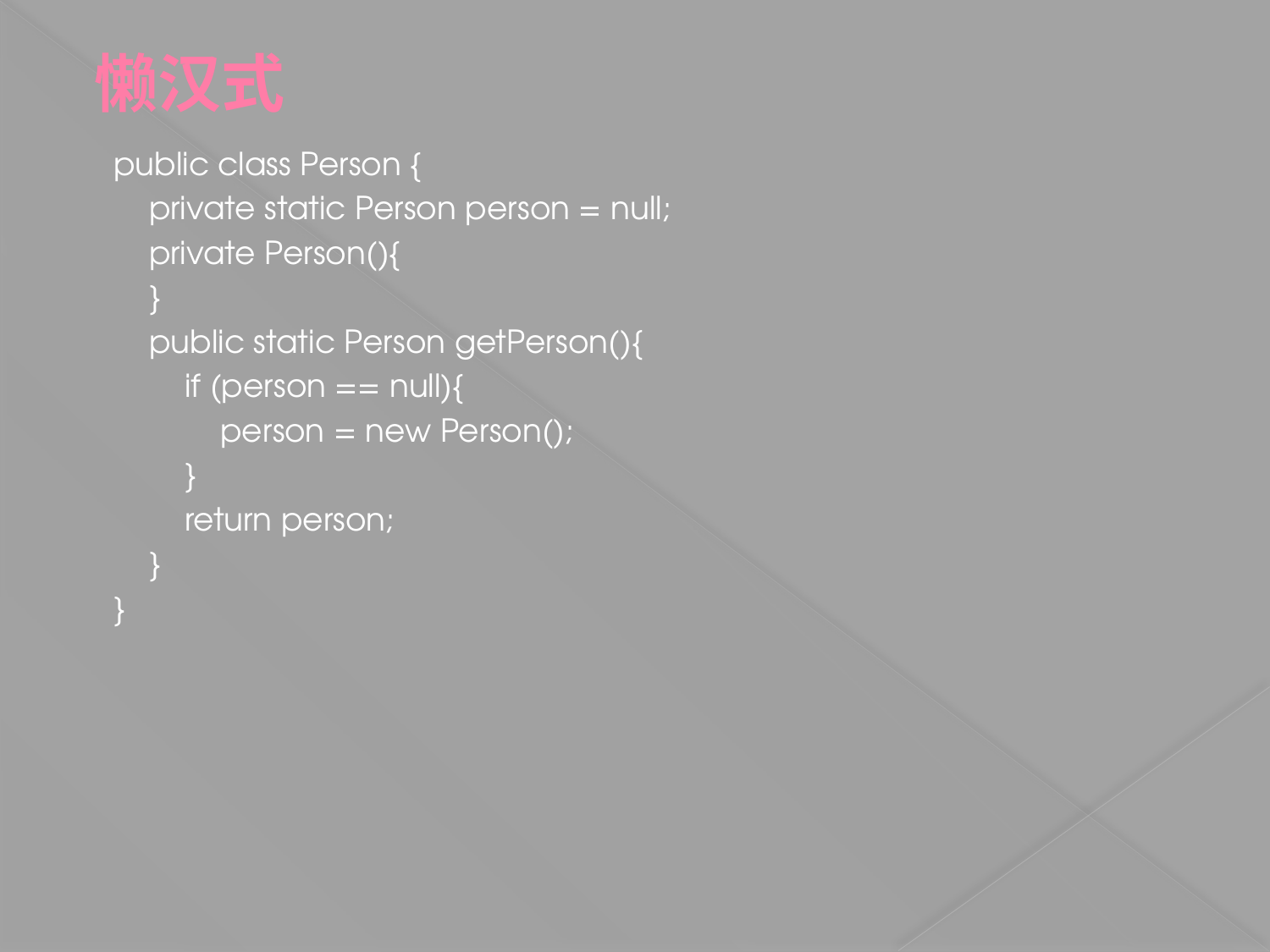

# 懒汉式
public class Person {
    private static Person person = null;
    private Person(){
    }
    public static Person getPerson(){
        if (person == null){
            person = new Person();
        }
        return person;
    }
}